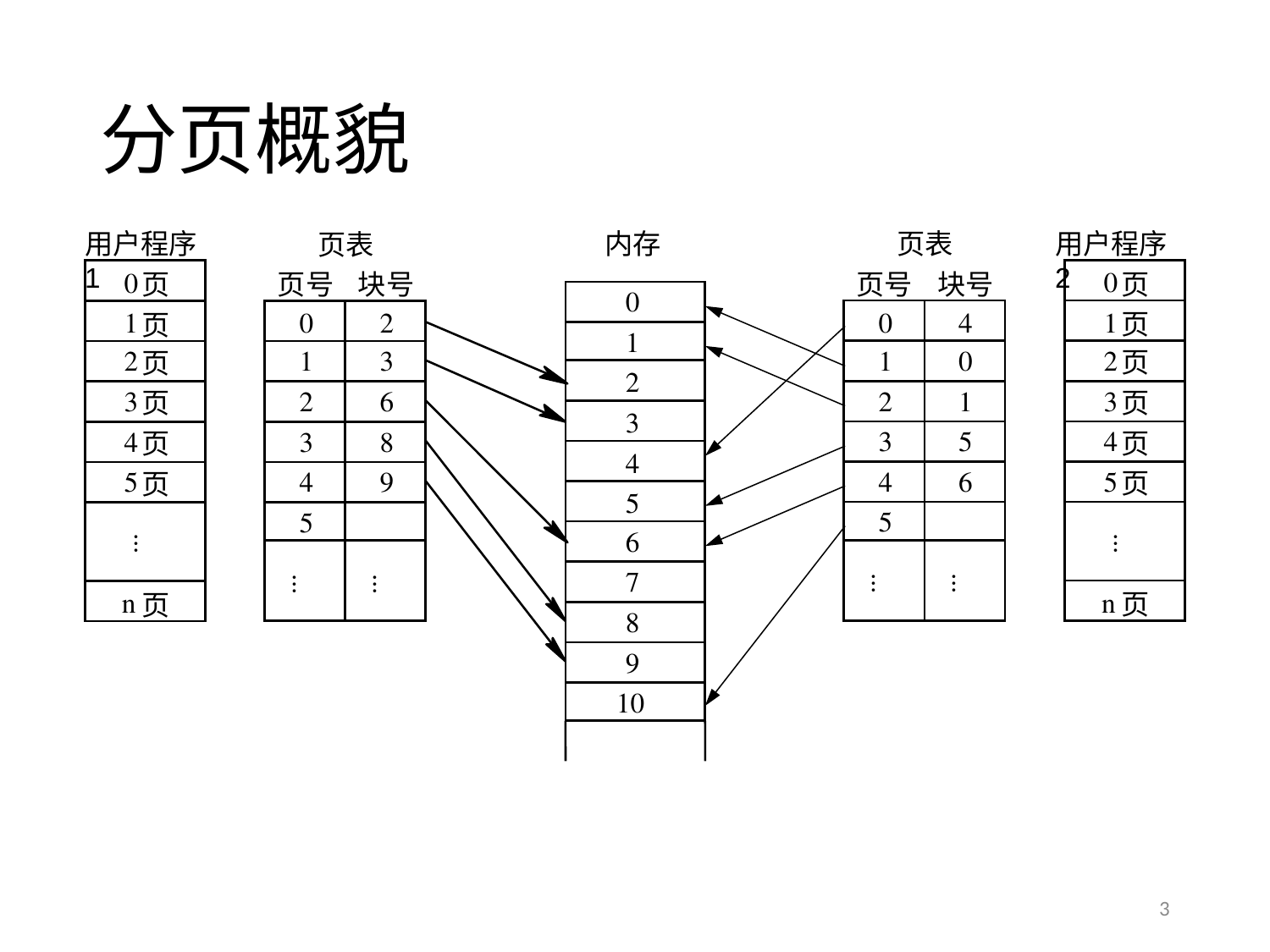

# 分页概貌
用户程序1
页表

0
页
页号
块号

1
0
2
页

2
1
3
页

3
2
6
页

4
3
8
页

5
4
9
页

5
...

...
...

n
页
内存

0

1

2

3

4

5

6

7

8

9

10

页表
用户程序2

0
页号
块号
页

0
4
1
页

1
0
2
页

2
1
3
页

3
5
4
页

4
6
5
页

5
...

...
...

n
页

3